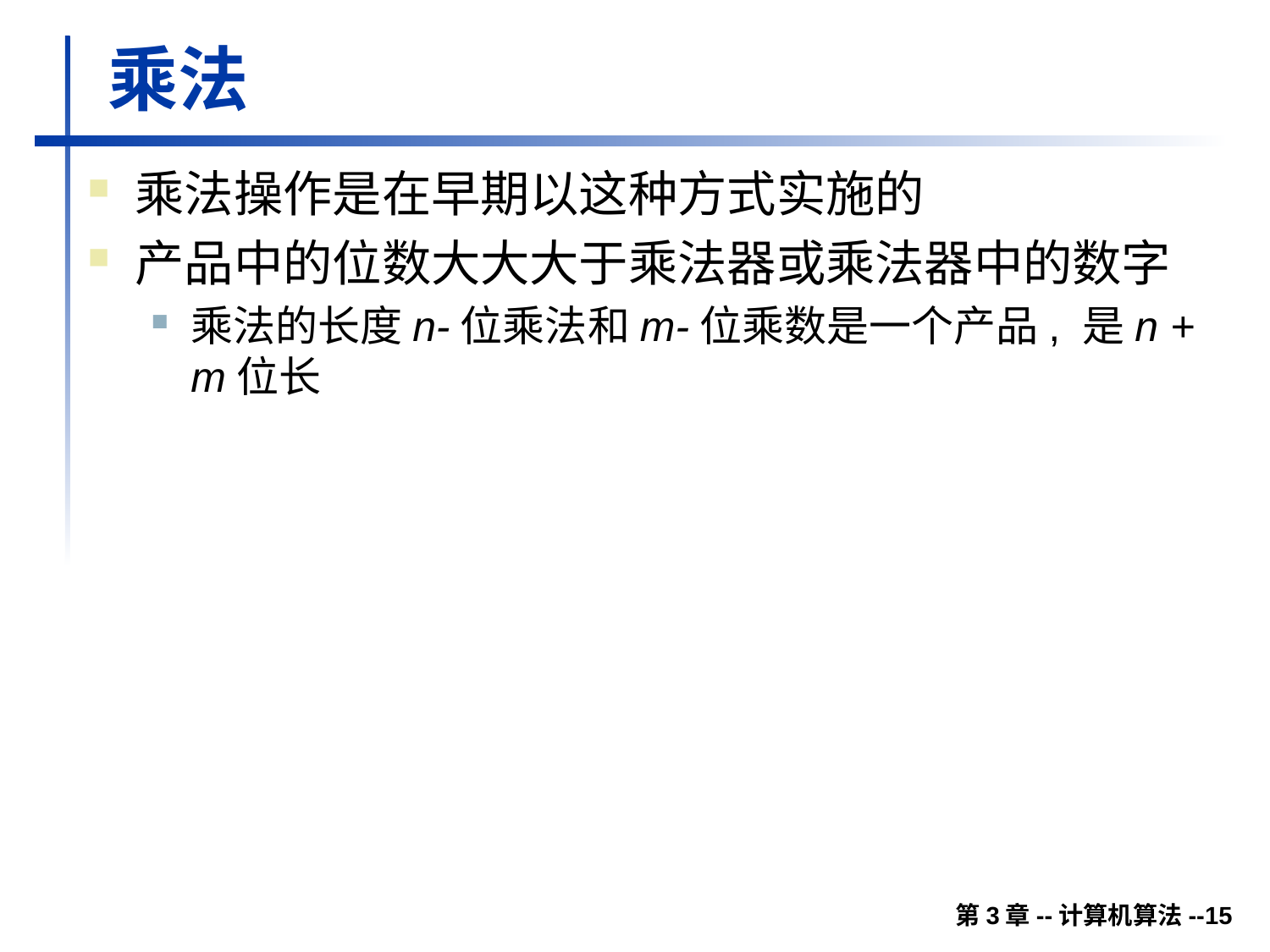

# 乘法
乘法操作是在早期以这种方式实施的
产品中的位数大大大于乘法器或乘法器中的数字
乘法的长度n-位乘法和m-位乘数是一个产品, 是n + m位长
第3章--计算机算法--15